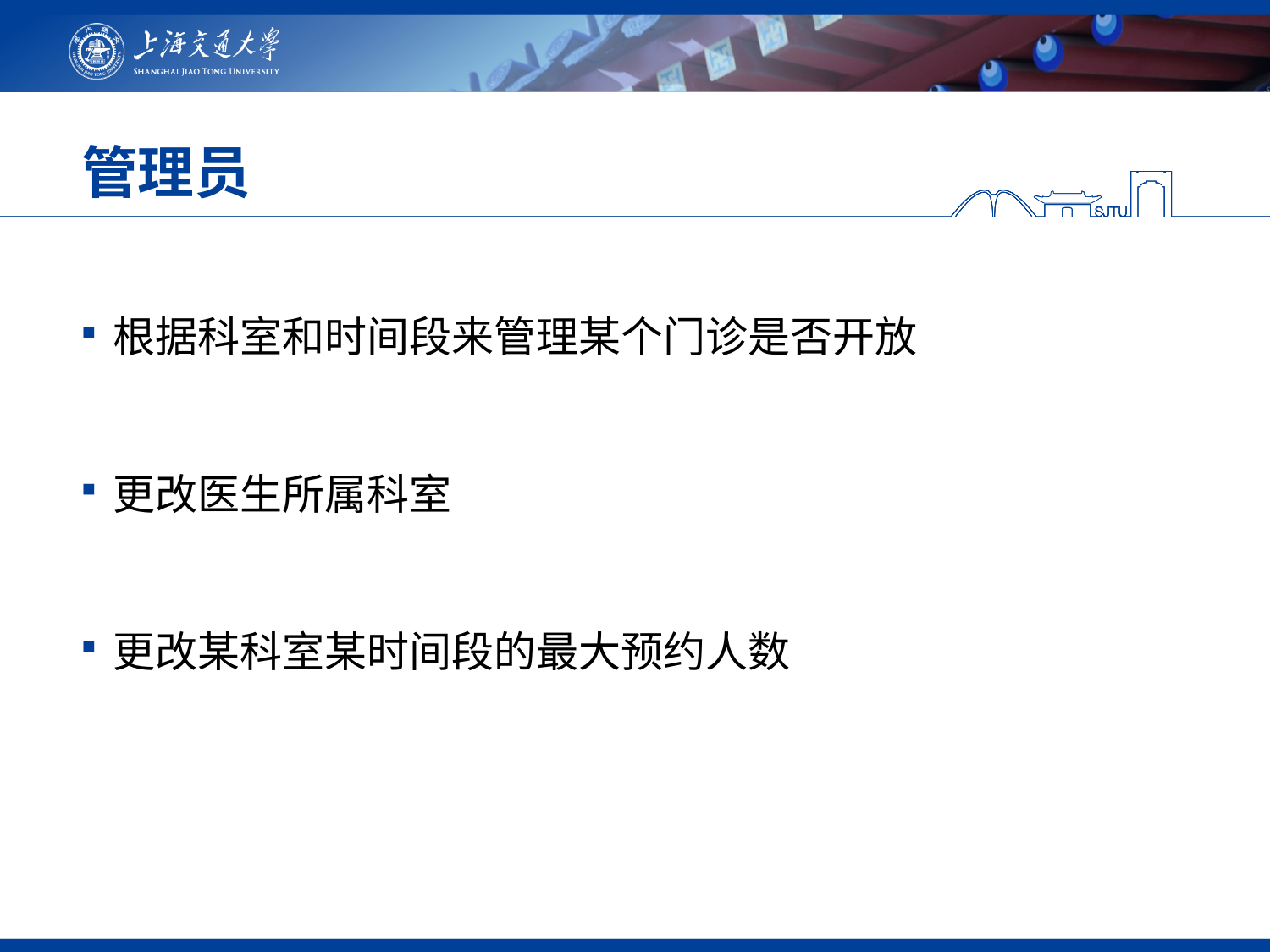

# 管理员

根据科室和时间段来管理某个门诊是否开放

更改医生所属科室

更改某科室某时间段的最大预约人数